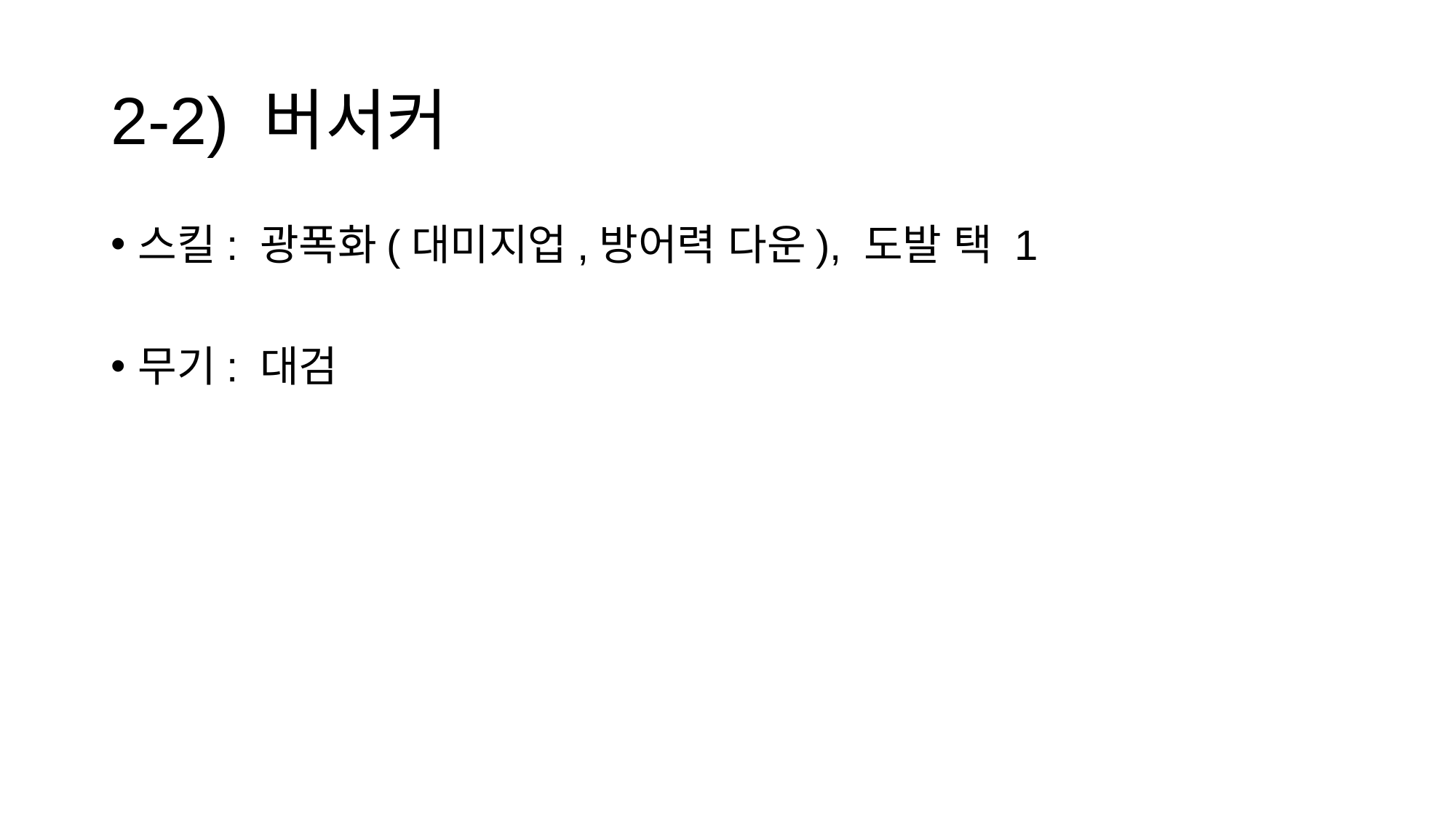

# 2-2) 버서커
스킬: 광폭화(대미지업,방어력 다운), 도발 택 1

무기: 대검